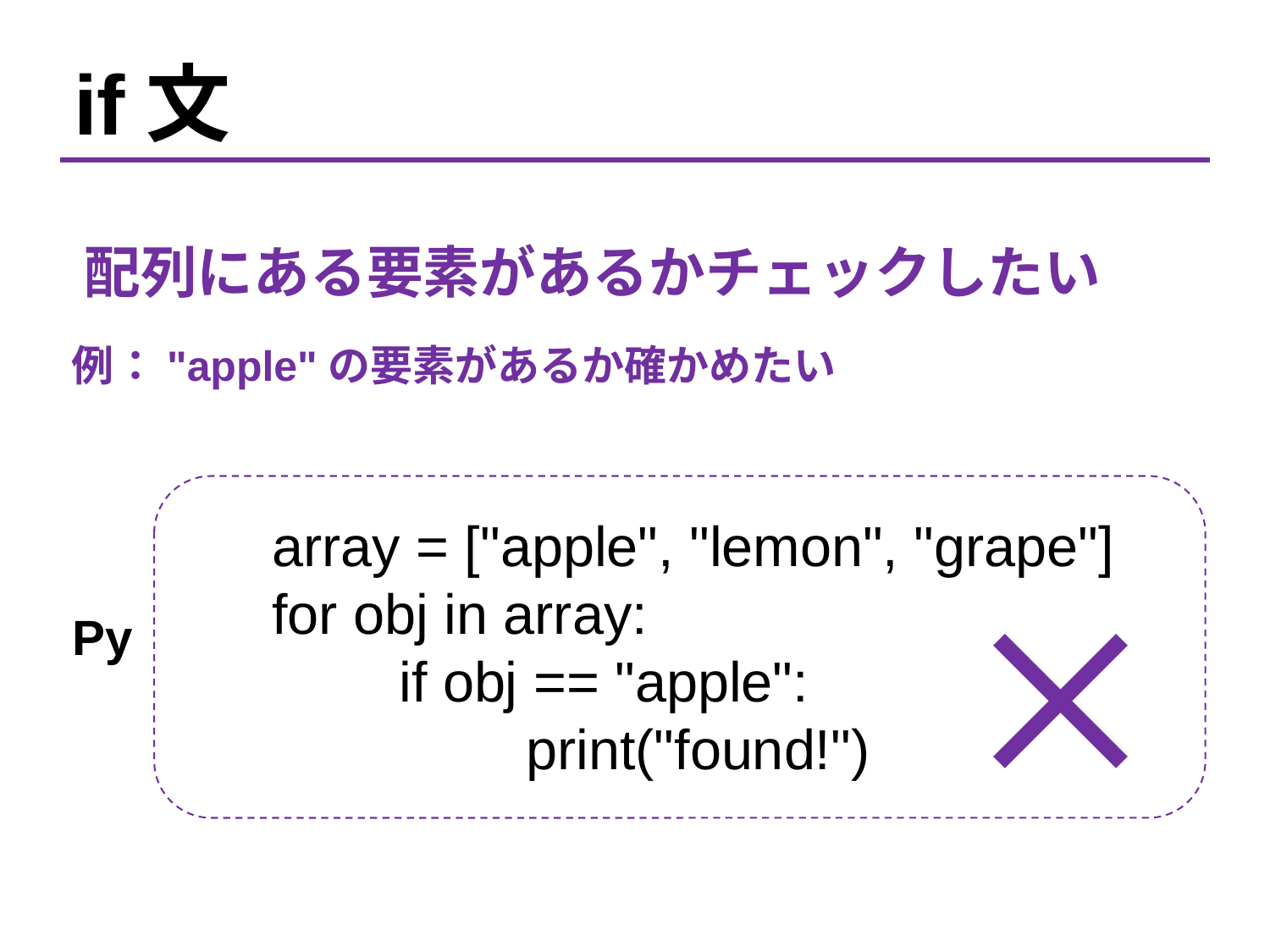

if文
配列にある要素があるかチェックしたい
例："apple"の要素があるか確かめたい

array = ["apple", "lemon", "grape"]
for obj in array:
	if obj == "apple":
		print("found!")

Py